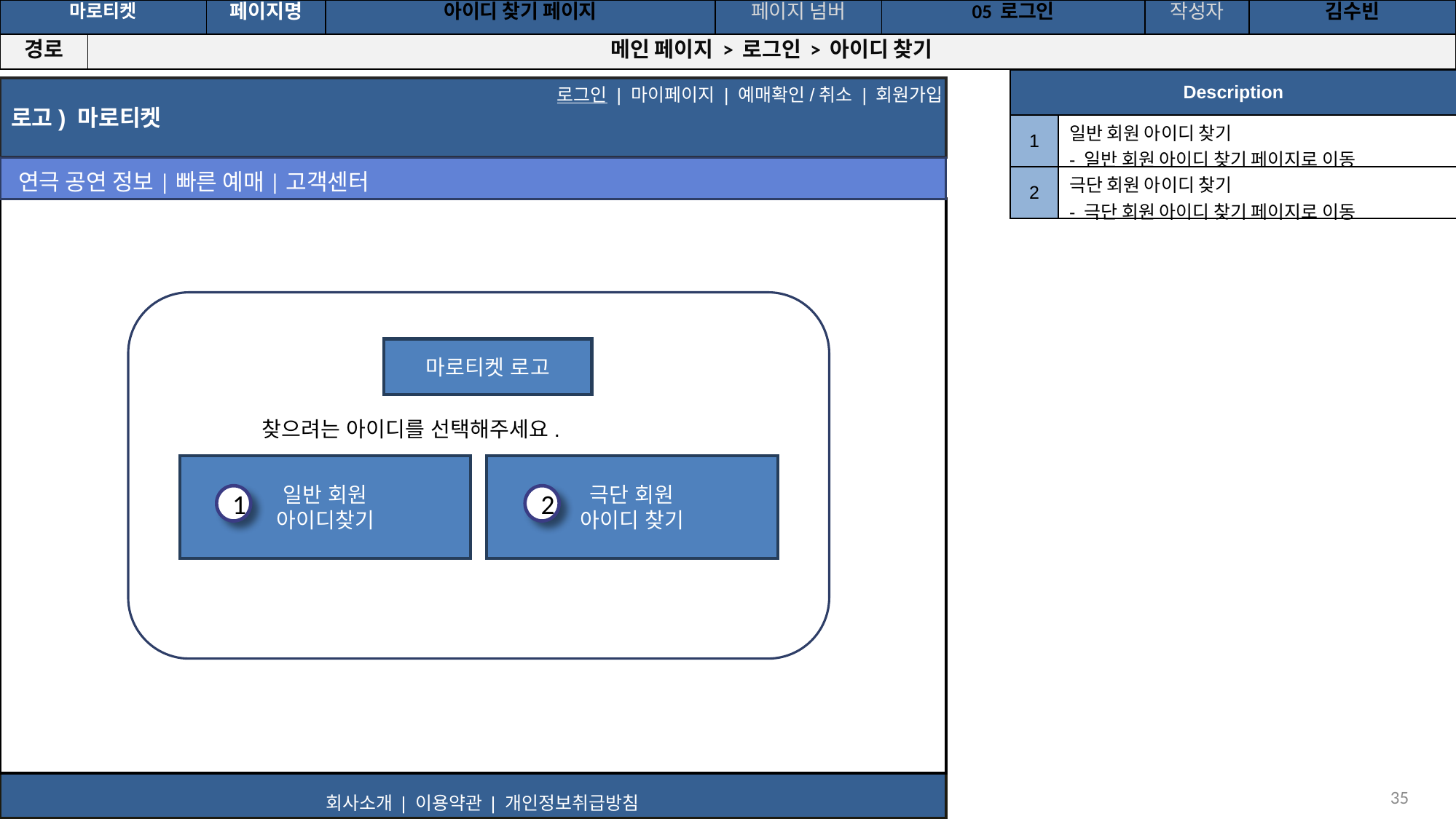

공간(오피스) 대여 시스템
| 마로티켓 |  | 페이지명 | 아이디 찾기 페이지 | 페이지 넘버 | 05 로그인 | 작성자 | 김수빈 |
| --- | --- | --- | --- | --- | --- | --- | --- |
| 경로 | 메인 페이지 > 로그인 > 아이디 찾기 |  |  |  |  |  |  |
| Description |  |
| --- | --- |
| 1 | 일반 회원 아이디 찾기 - 일반 회원 아이디 찾기 페이지로 이동 |
| 2 | 극단 회원 아이디 찾기 - 극단 회원 아이디 찾기 페이지로 이동 |
로고) 마로티켓
로그인 | 마이페이지 | 예매확인/취소 | 회원가입

연극 공연 정보|빠른 예매|고객센터

마로티켓 로고
찾으려는 아이디를 선택해주세요.
일반 회원
아이디찾기
극단 회원
아이디 찾기
1
2
회사소개 | 이용약관 | 개인정보취급방침
35